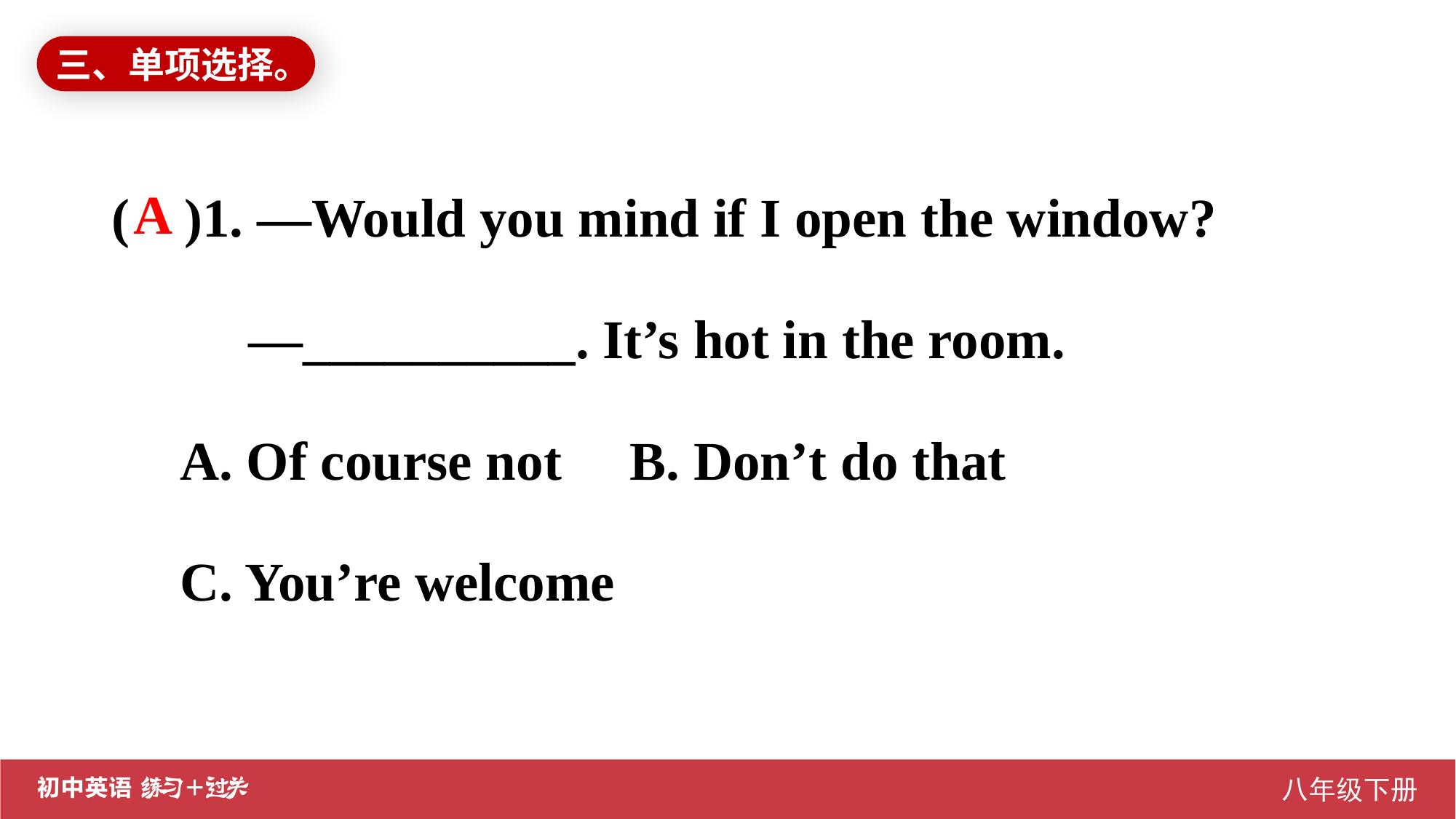

三、单项选择。
(    )1. —Would you mind if I open the window?
          —__________. It’s hot in the room.
     A. Of course not     B. Don’t do that
     C. You’re welcome
A